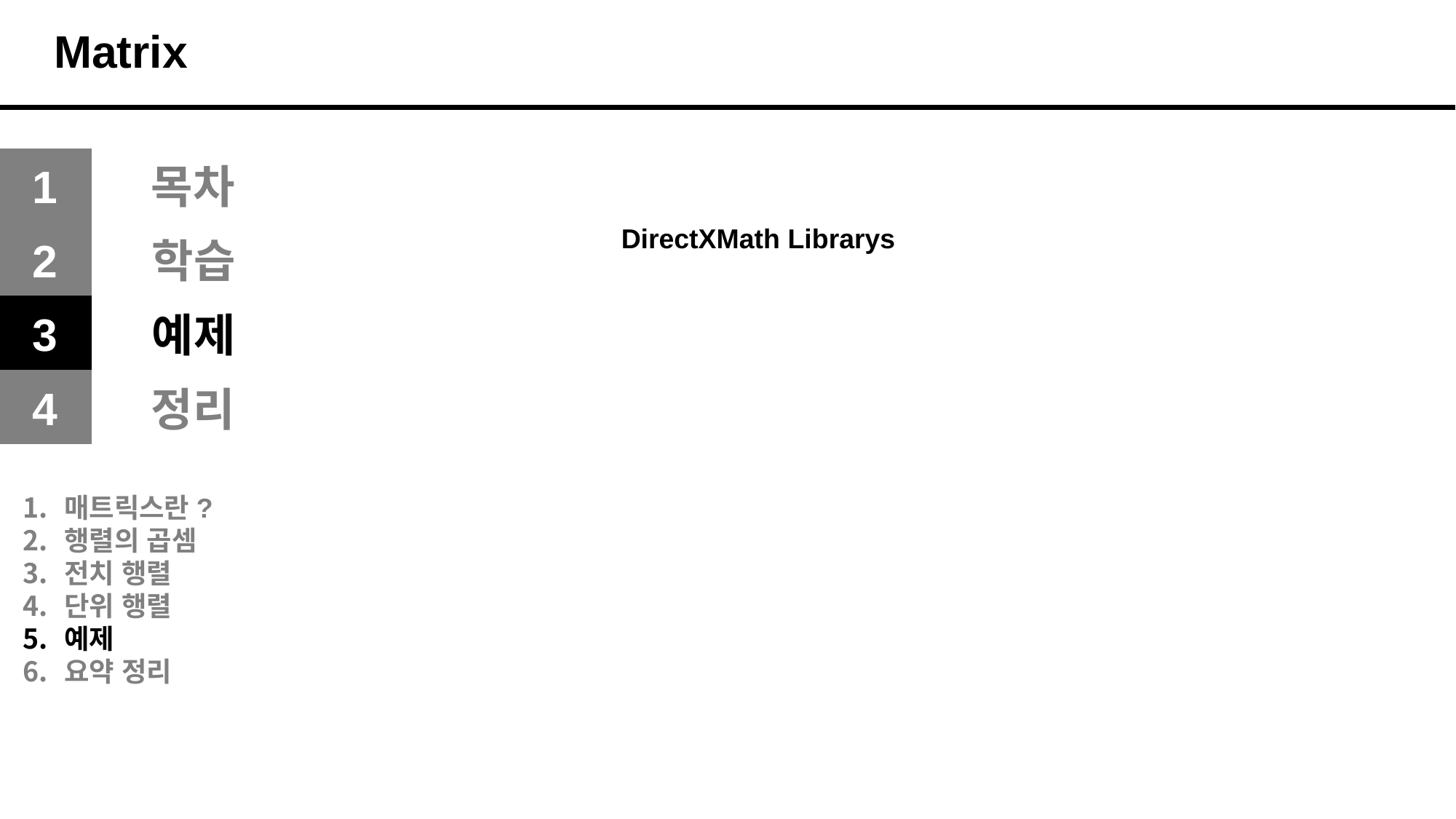

Matrix
1
목차
DirectXMath Librarys
2
학습
3
예제
4
정리
매트릭스란?
행렬의 곱셈
전치 행렬
단위 행렬
예제
요약 정리